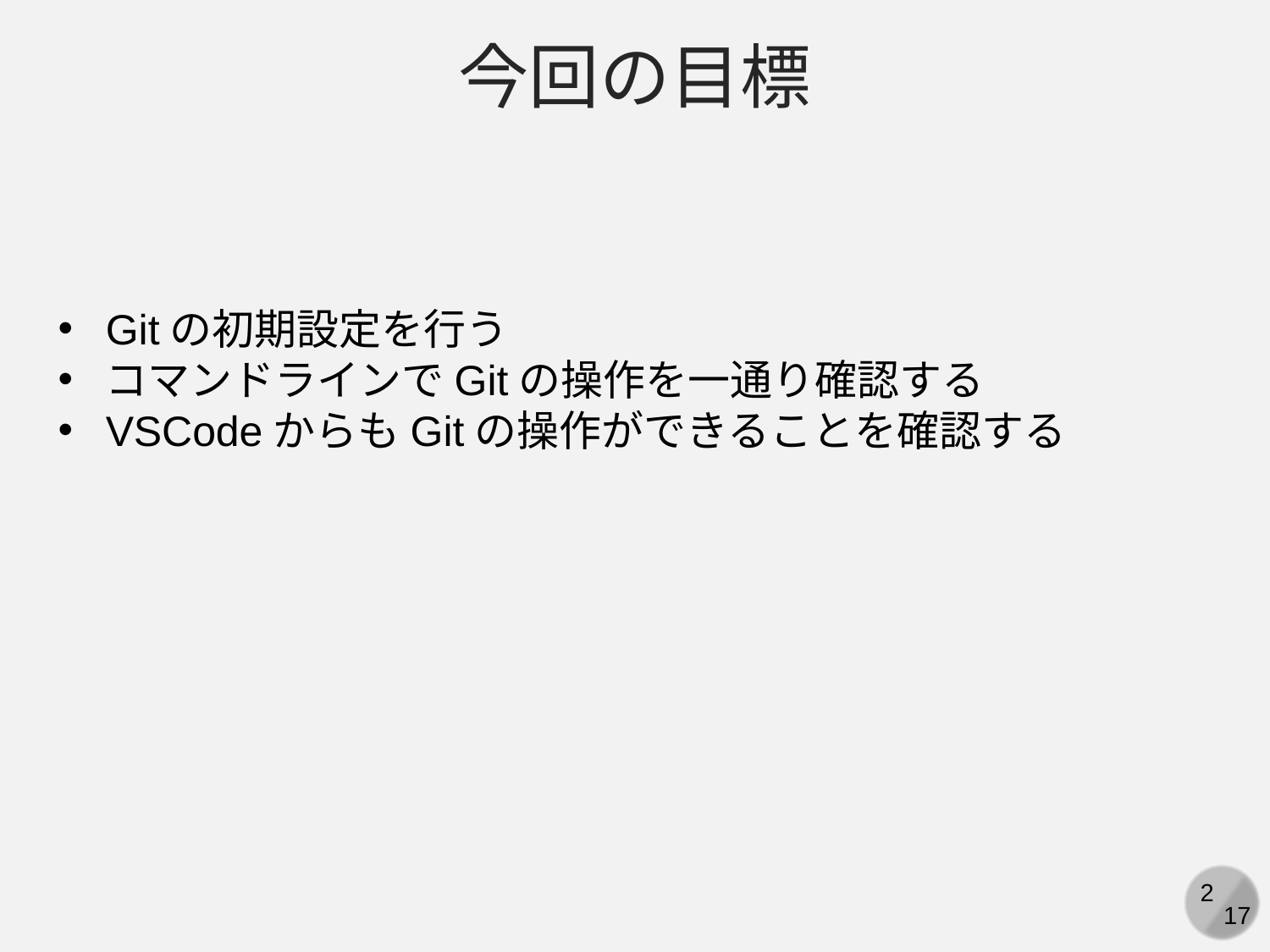

今回の目標
Gitの初期設定を行う
コマンドラインでGitの操作を一通り確認する
VSCodeからもGitの操作ができることを確認する